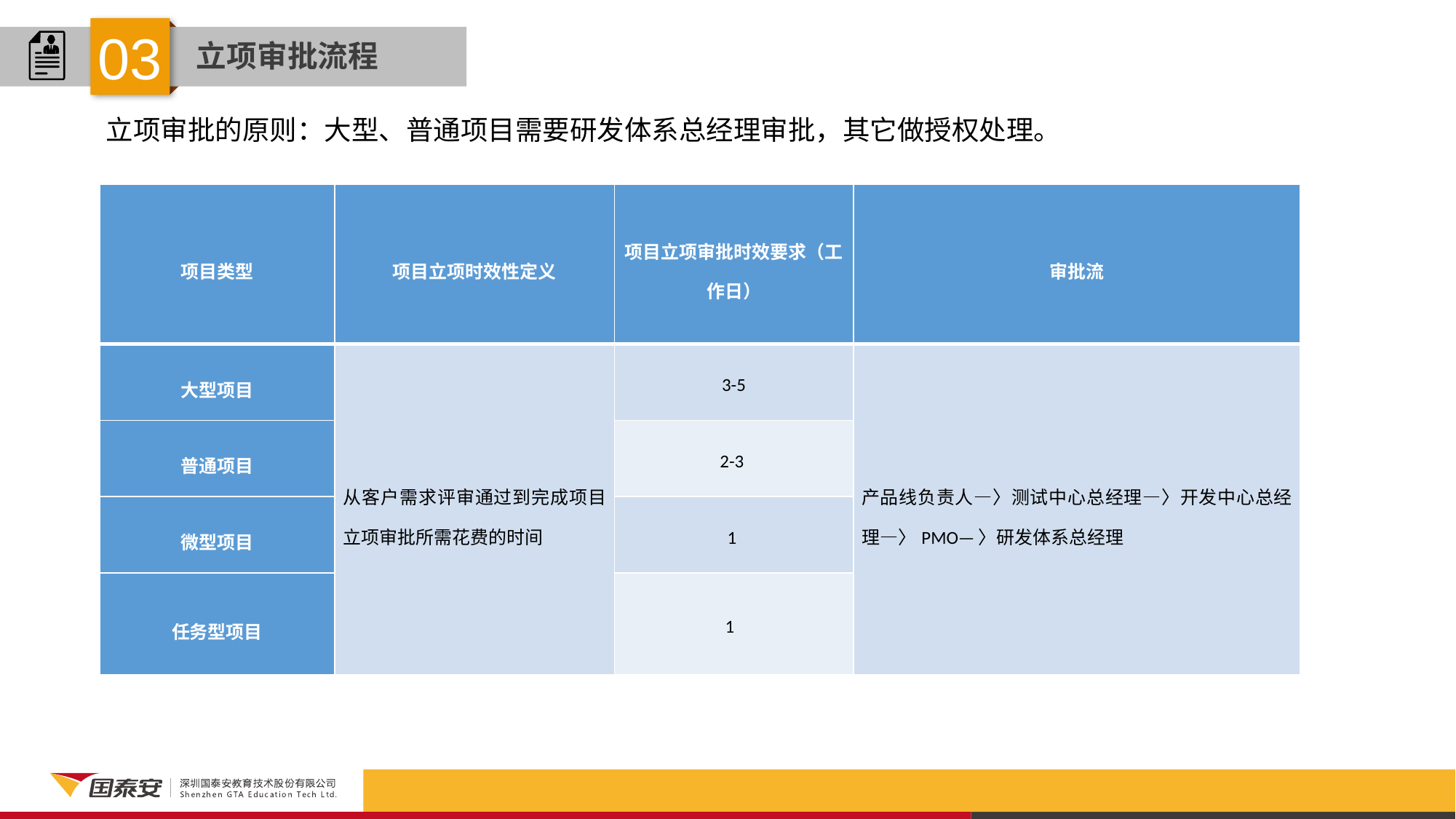

03

立项审批流程

   立项审批的原则：大型、普通项目需要研发体系总经理审批，其它做授权处理。

| 项目类型 | 项目立项时效性定义 | 项目立项审批时效要求（工作日） | 审批流 |
| --- | --- | --- | --- |
| 大型项目 | 从客户需求评审通过到完成项目立项审批所需花费的时间 | 3-5 | 产品线负责人—〉测试中心总经理—〉开发中心总经理—〉PMO—〉研发体系总经理 |
| 普通项目 |  | 2-3 |  |
| 微型项目 |  | 1 |  |
| 任务型项目 |  | 1 |  |